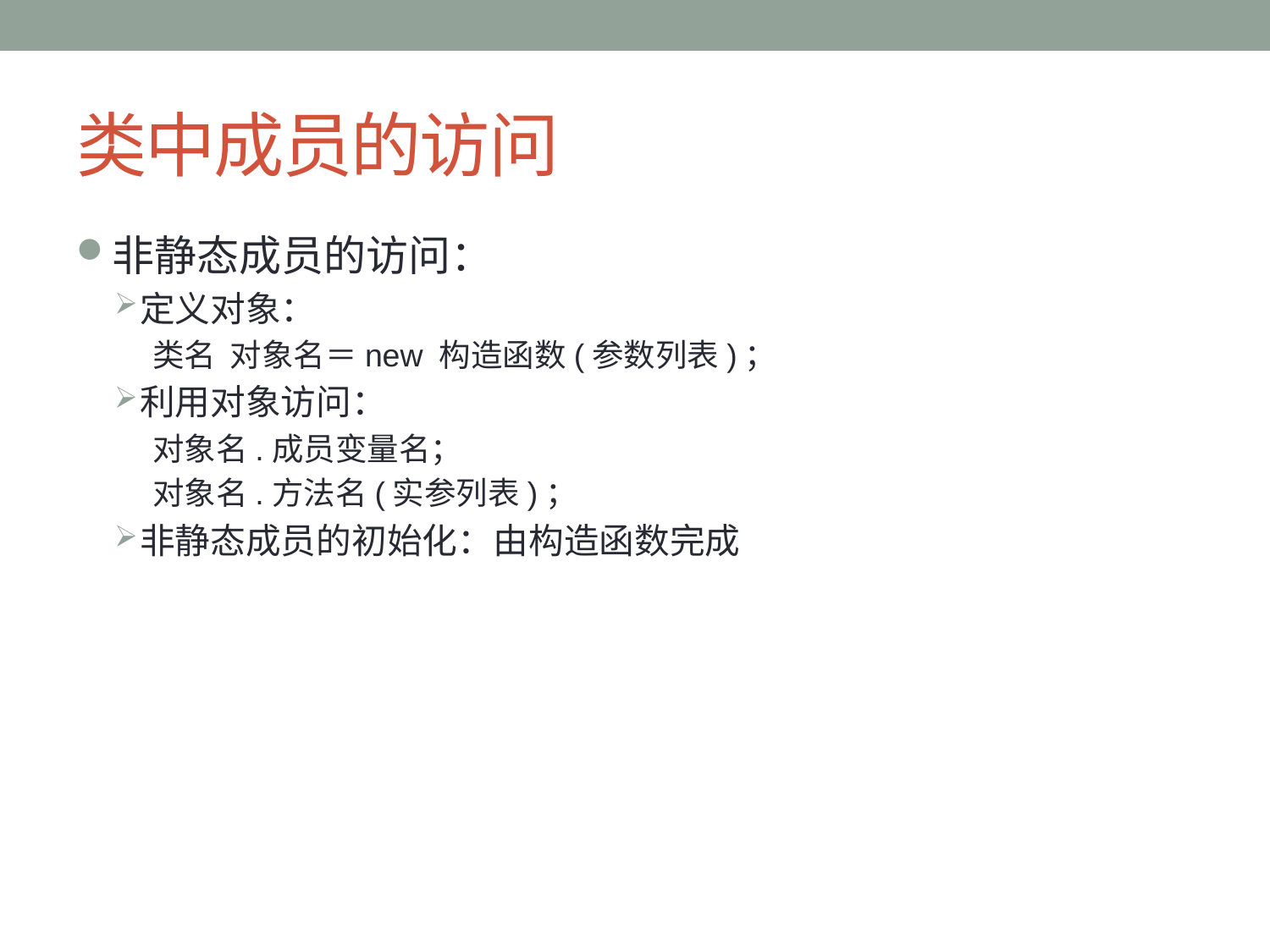

# 类中成员的访问
非静态成员的访问：
定义对象：
类名  对象名＝new 构造函数(参数列表)；
利用对象访问：
对象名.成员变量名；
对象名.方法名(实参列表)；
非静态成员的初始化：由构造函数完成